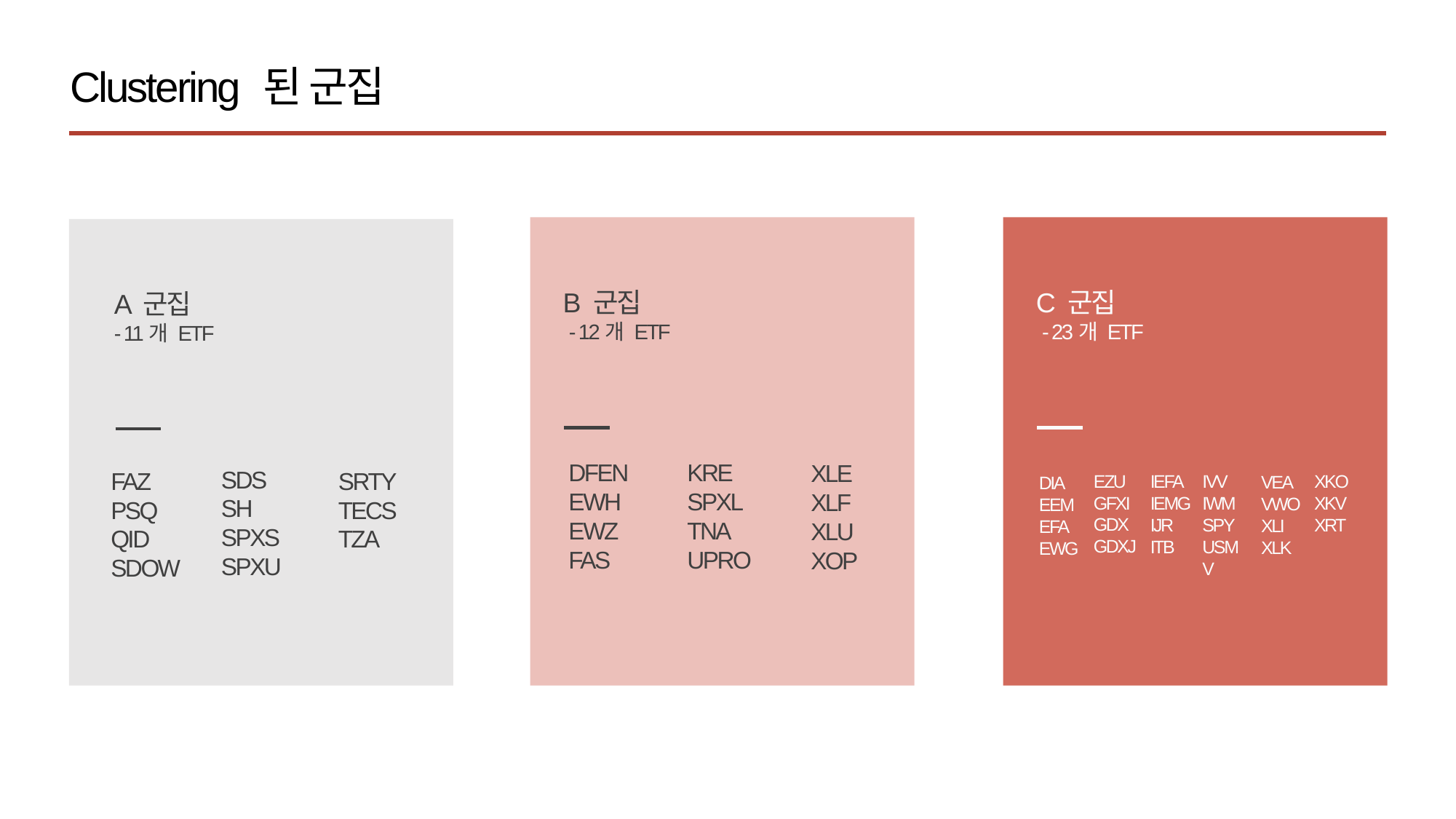

Clustering 된 군집

B 군집
 - 12개 ETF

C 군집
 - 23개 ETF
DIA
EEM
EFA
EWG

A 군집
- 11개 ETF
FAZ
PSQ
QID
SDOW
DFEN
EWH
EWZ
FAS

KRE
SPXL
TNA
UPRO
XLE
XLF
XLU
XOP
SDS
SH
SPXS
SPXU
SRTY
TECS
TZA
EZU
GFXI
GDX
GDXJ
IEFA
IEMG
IJR
ITB
IVV
IWM
SPY
USMV
XKO
XKV
XRT

VEA
VWO
XLI
XLK